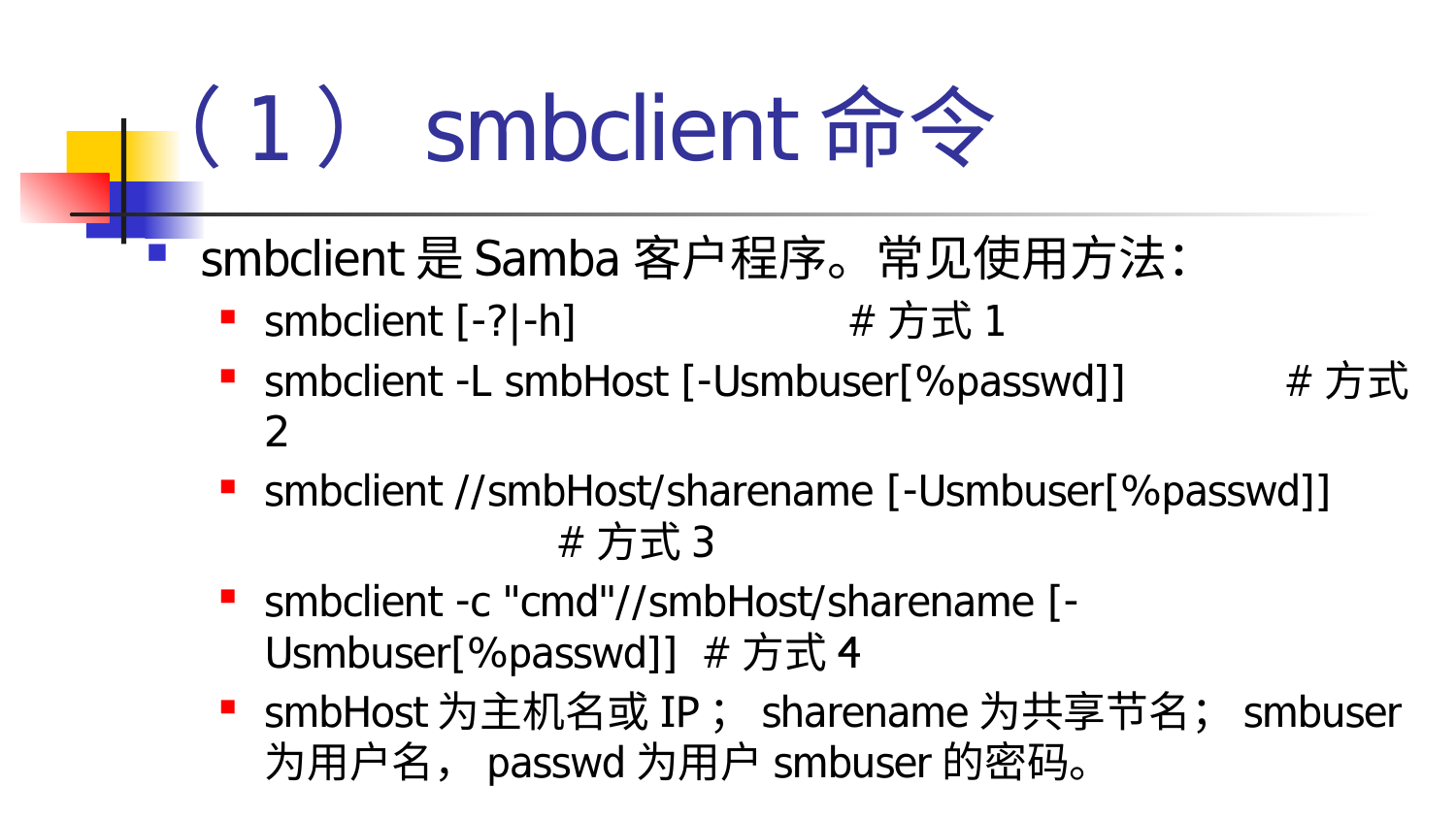

# （1）smbclient命令
smbclient是Samba客户程序。常见使用方法：
smbclient [-?|-h] 		#方式1
smbclient -L smbHost [-Usmbuser[%passwd]] 	#方式2
smbclient //smbHost/sharename [-Usmbuser[%passwd]] 		#方式3
smbclient -c "cmd"//smbHost/sharename [-Usmbuser[%passwd]] 	#方式4
smbHost为主机名或IP；sharename为共享节名；smbuser为用户名，passwd为用户smbuser的密码。